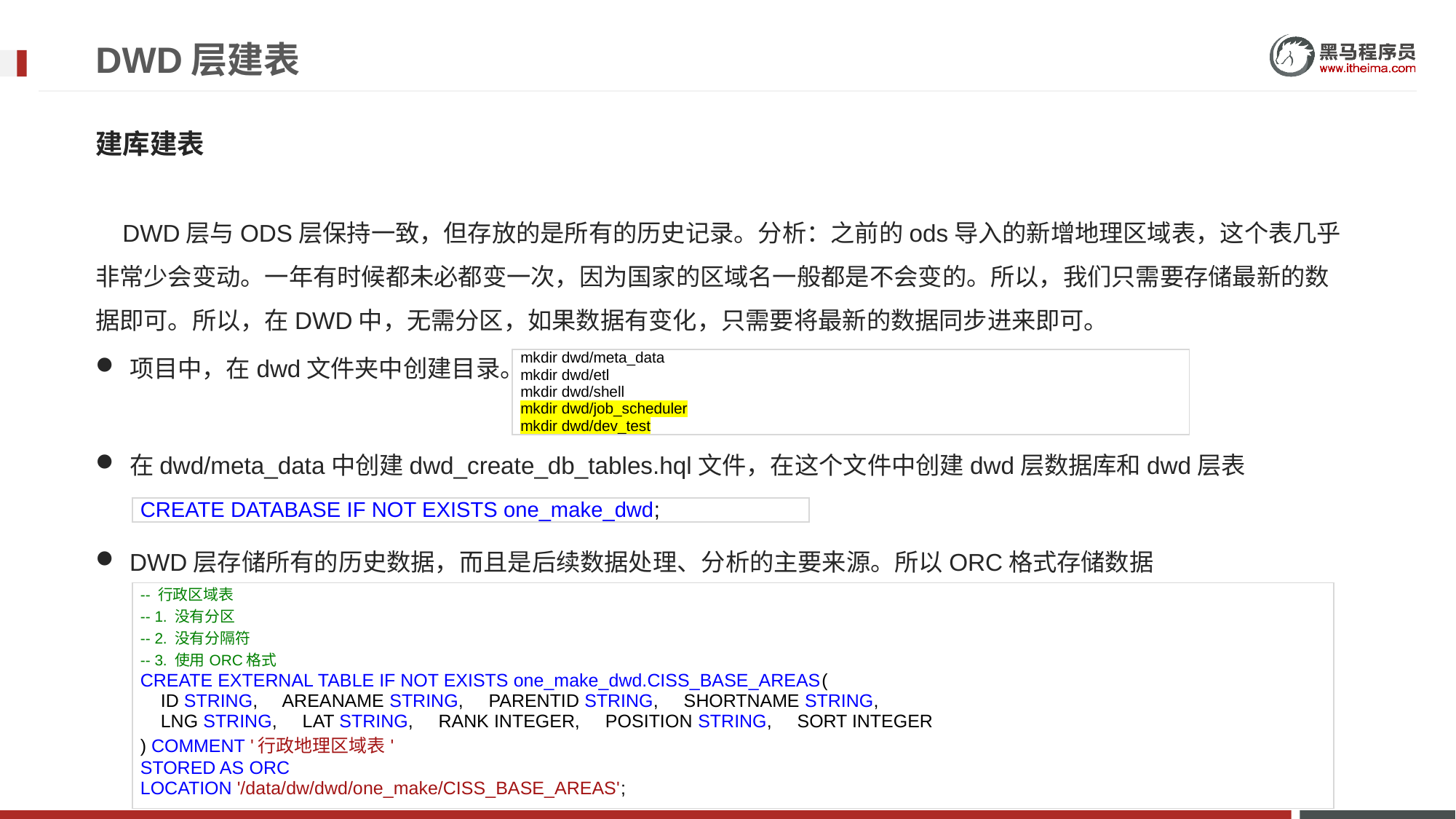

# DWD层建表
建库建表
    DWD层与ODS层保持一致，但存放的是所有的历史记录。分析：之前的ods导入的新增地理区域表，这个表几乎非常少会变动。一年有时候都未必都变一次，因为国家的区域名一般都是不会变的。所以，我们只需要存储最新的数据即可。所以，在DWD中，无需分区，如果数据有变化，只需要将最新的数据同步进来即可。
项目中，在dwd文件夹中创建目录。

在dwd/meta_data中创建dwd_create_db_tables.hql文件，在这个文件中创建dwd层数据库和dwd层表

DWD层存储所有的历史数据，而且是后续数据处理、分析的主要来源。所以ORC格式存储数据

| mkdir dwd/meta\_data mkdir dwd/etl mkdir dwd/shell mkdir dwd/job\_scheduler mkdir dwd/dev\_test |
| --- |
| CREATE DATABASE IF NOT EXISTS one\_make\_dwd; |
| --- |
| -- 行政区域表 -- 1. 没有分区 -- 2. 没有分隔符 -- 3. 使用ORC格式 CREATE EXTERNAL TABLE IF NOT EXISTS one\_make\_dwd.CISS\_BASE\_AREAS( ID STRING, AREANAME STRING, PARENTID STRING, SHORTNAME STRING, LNG STRING, LAT STRING, RANK INTEGER, POSITION STRING, SORT INTEGER ) COMMENT '行政地理区域表' STORED AS ORC LOCATION '/data/dw/dwd/one\_make/CISS\_BASE\_AREAS'; |
| --- |